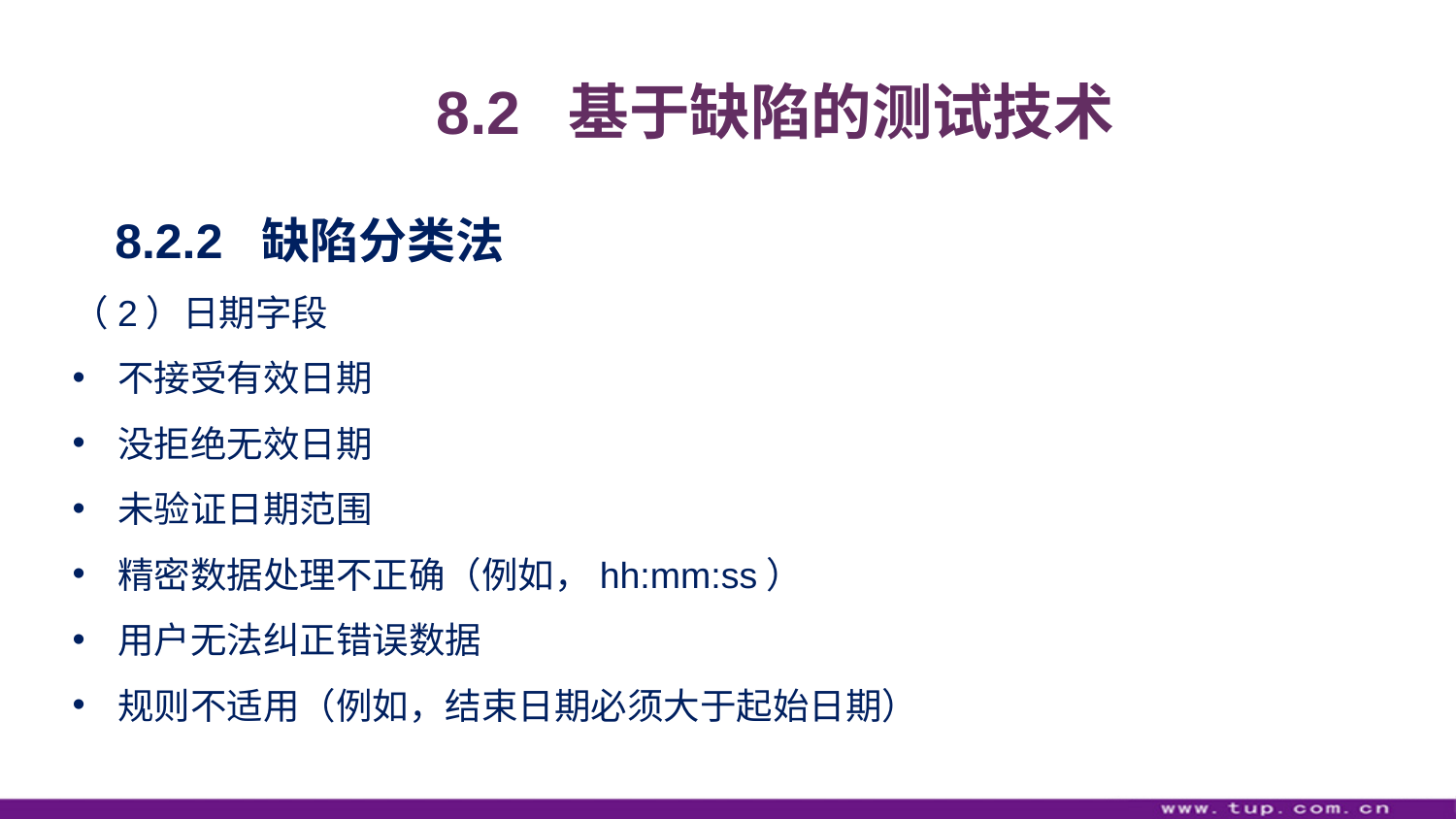

8.2  基于缺陷的测试技术

8.2.2  缺陷分类法
（2）日期字段
不接受有效日期
没拒绝无效日期
未验证日期范围
精密数据处理不正确（例如，hh:mm:ss）
用户无法纠正错误数据
规则不适用（例如，结束日期必须大于起始日期）